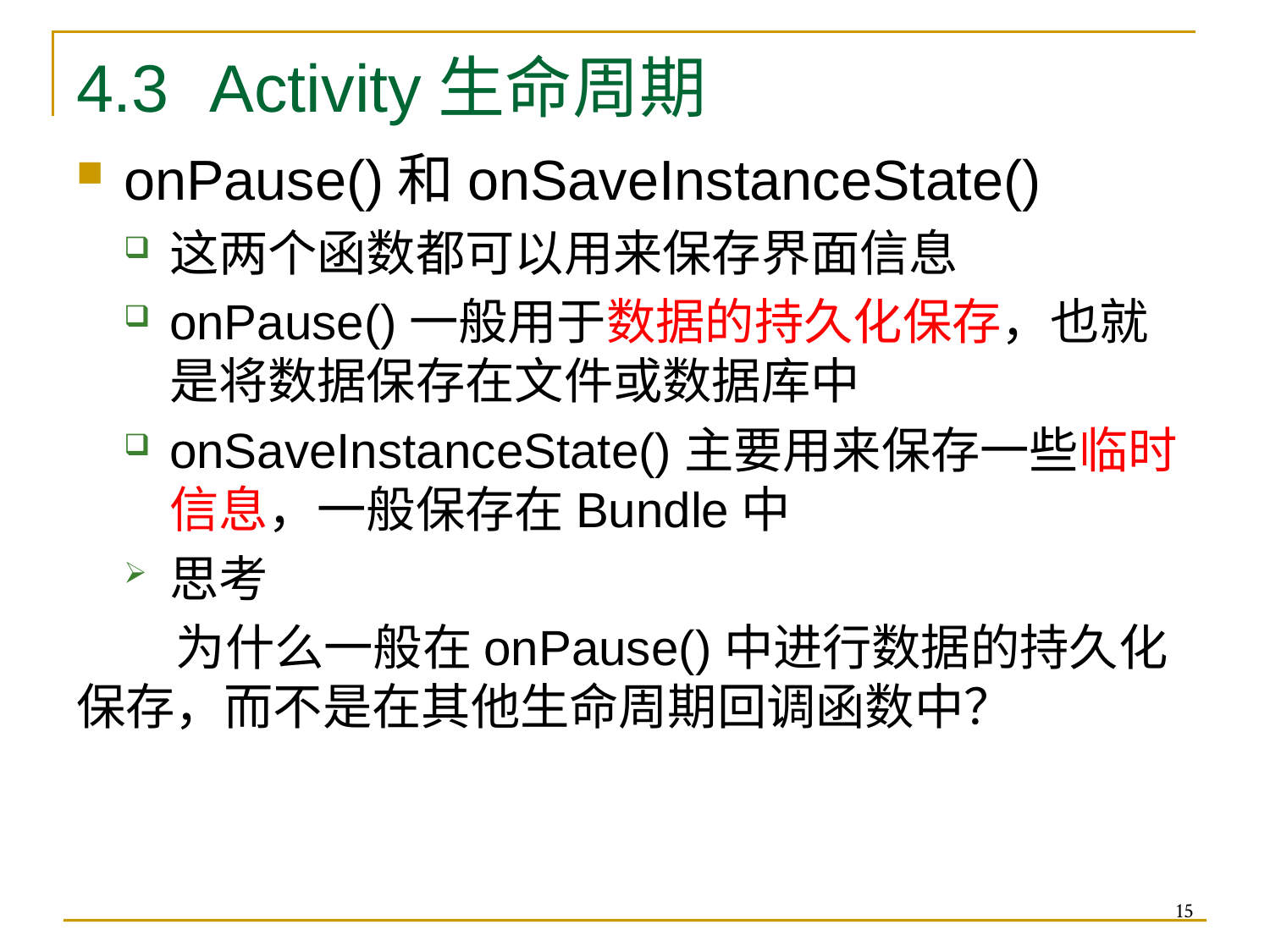

# 4.3 Activity生命周期
onPause()和onSaveInstanceState()
这两个函数都可以用来保存界面信息
onPause()一般用于数据的持久化保存，也就是将数据保存在文件或数据库中
onSaveInstanceState()主要用来保存一些临时信息，一般保存在Bundle中
思考
        为什么一般在onPause()中进行数据的持久化保存，而不是在其他生命周期回调函数中？

15